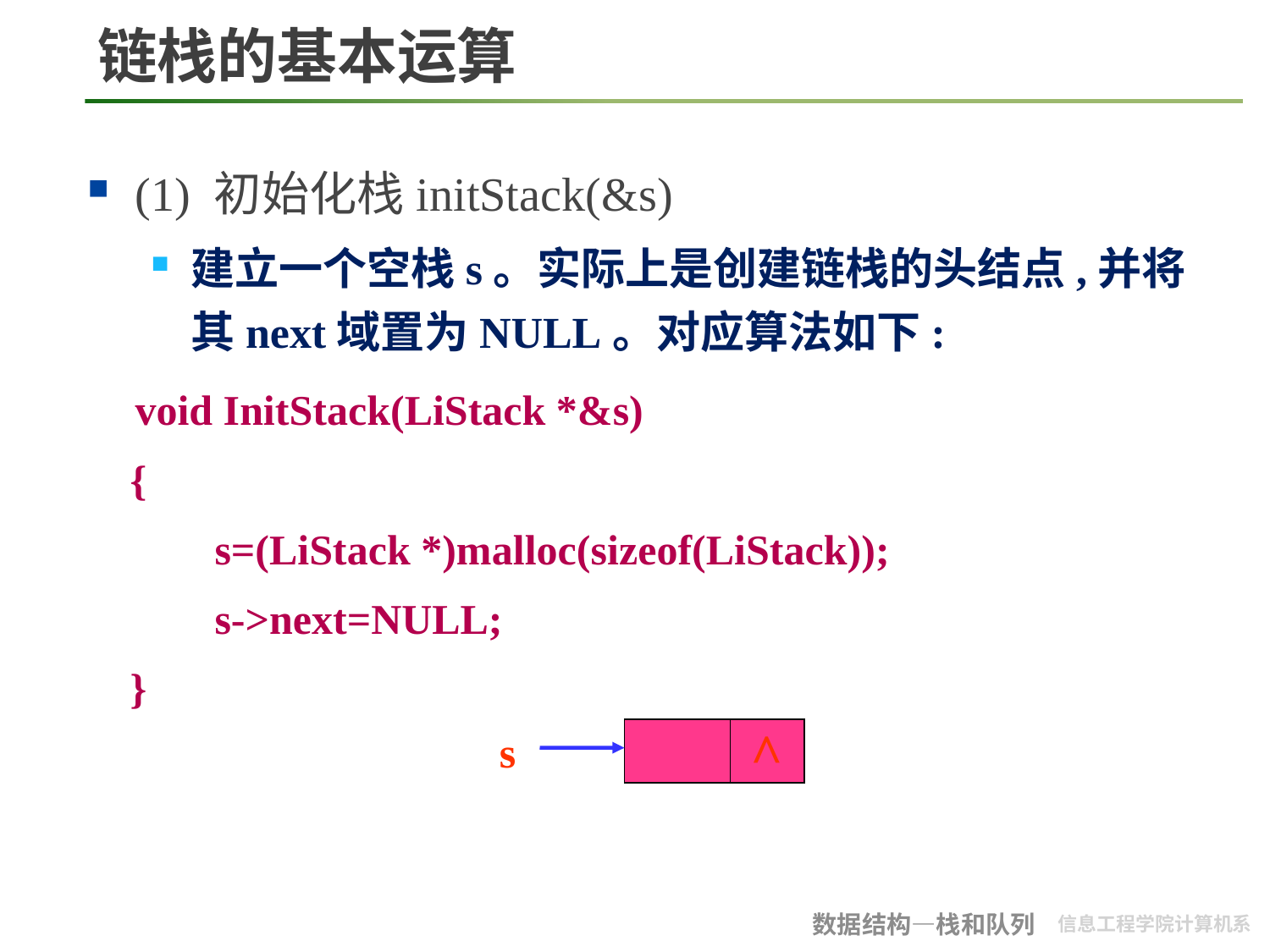

# 链栈的基本运算
(1) 初始化栈initStack(&s)
建立一个空栈s。实际上是创建链栈的头结点,并将其next域置为NULL。对应算法如下:
    void InitStack(LiStack *&s)
    {
	s=(LiStack *)malloc(sizeof(LiStack));
	s->next=NULL;
    }

s

^